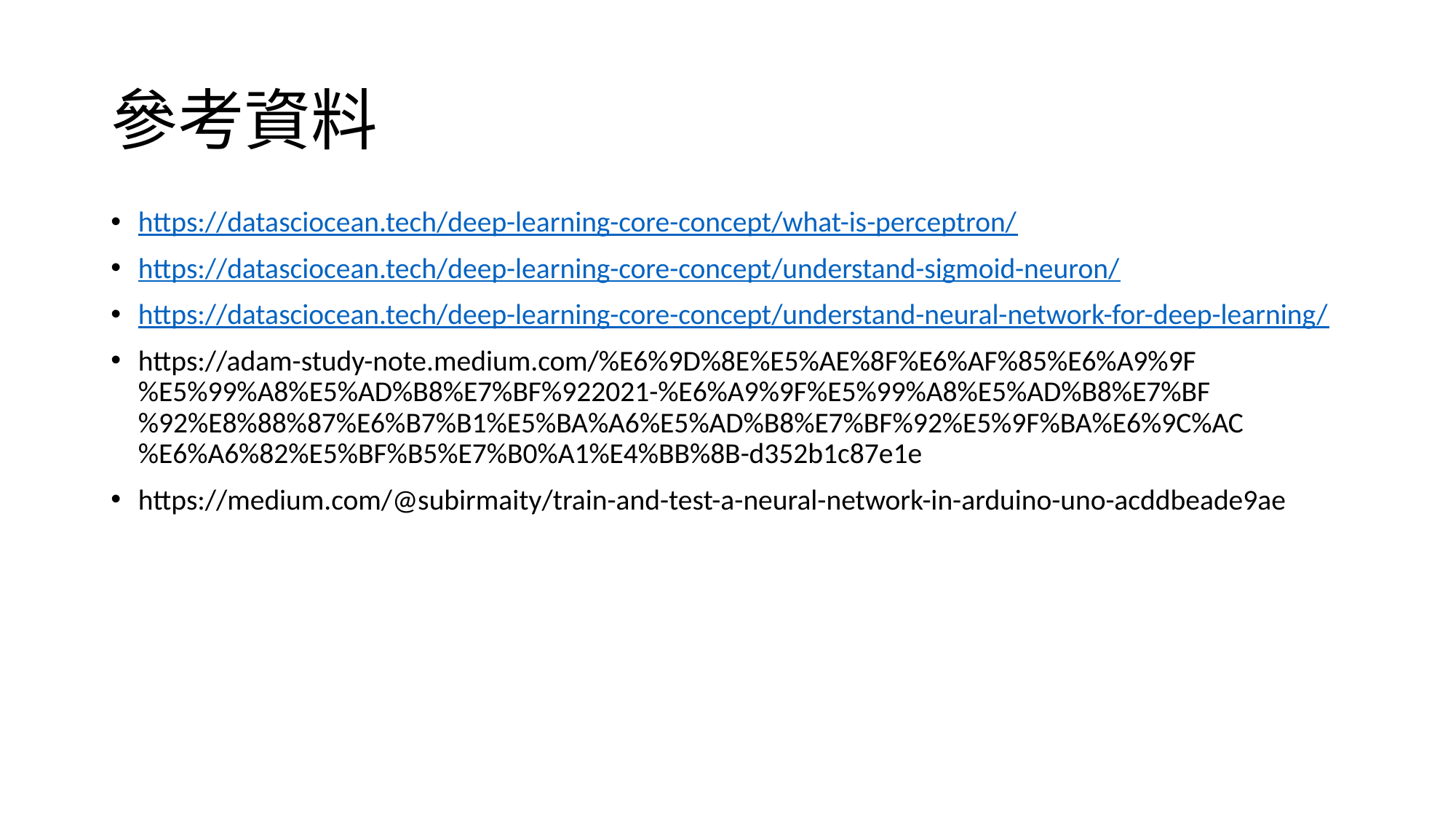

# 參考資料
https://datasciocean.tech/deep-learning-core-concept/what-is-perceptron/
https://datasciocean.tech/deep-learning-core-concept/understand-sigmoid-neuron/
https://datasciocean.tech/deep-learning-core-concept/understand-neural-network-for-deep-learning/
https://adam-study-note.medium.com/%E6%9D%8E%E5%AE%8F%E6%AF%85%E6%A9%9F%E5%99%A8%E5%AD%B8%E7%BF%922021-%E6%A9%9F%E5%99%A8%E5%AD%B8%E7%BF%92%E8%88%87%E6%B7%B1%E5%BA%A6%E5%AD%B8%E7%BF%92%E5%9F%BA%E6%9C%AC%E6%A6%82%E5%BF%B5%E7%B0%A1%E4%BB%8B-d352b1c87e1e
https://medium.com/@subirmaity/train-and-test-a-neural-network-in-arduino-uno-acddbeade9ae